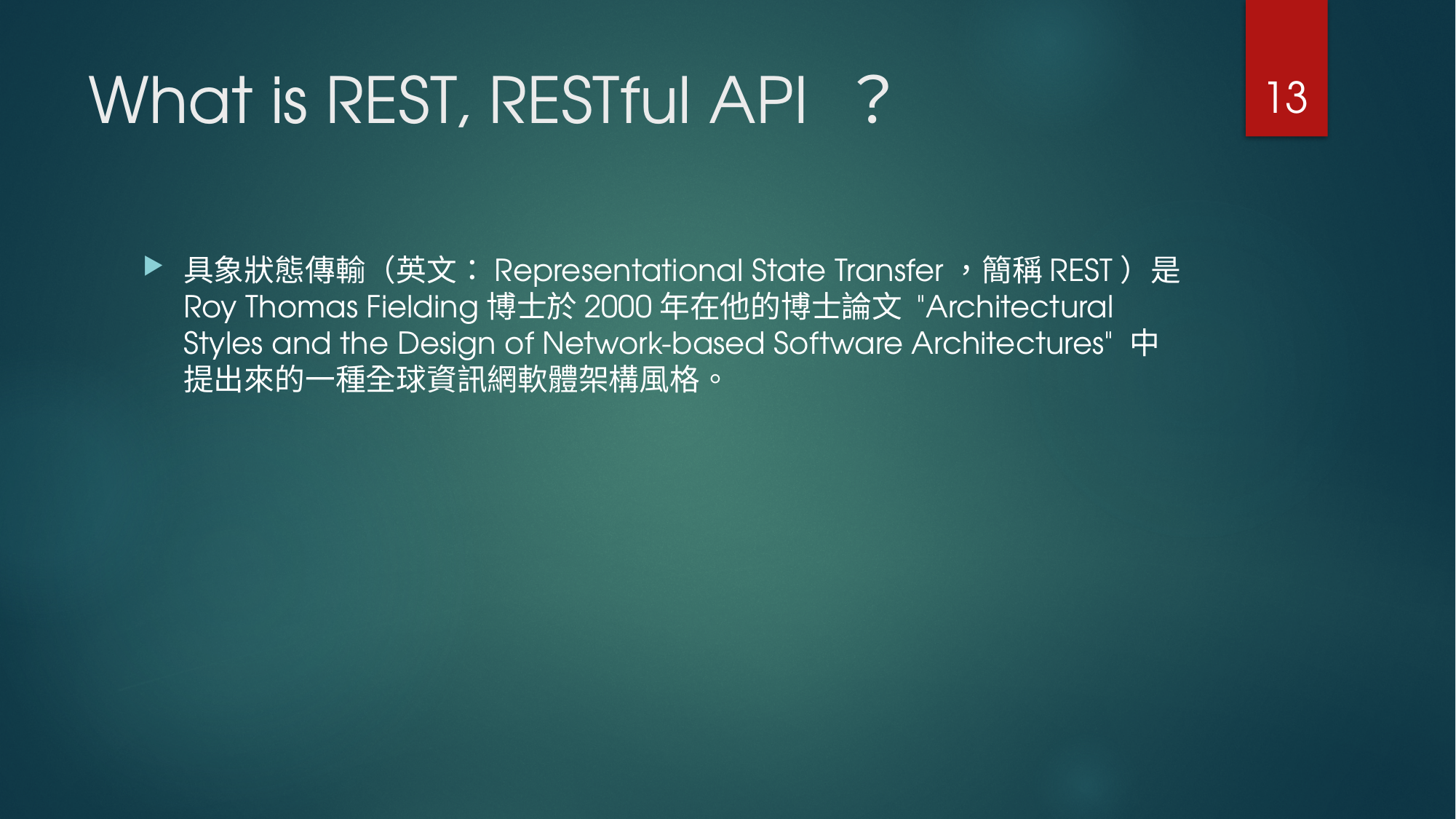

13
# What is REST, RESTful API ？
具象狀態傳輸（英文：Representational State Transfer，簡稱REST）是Roy Thomas Fielding博士於2000年在他的博士論文 "Architectural Styles and the Design of Network-based Software Architectures" 中提出來的一種全球資訊網軟體架構風格。